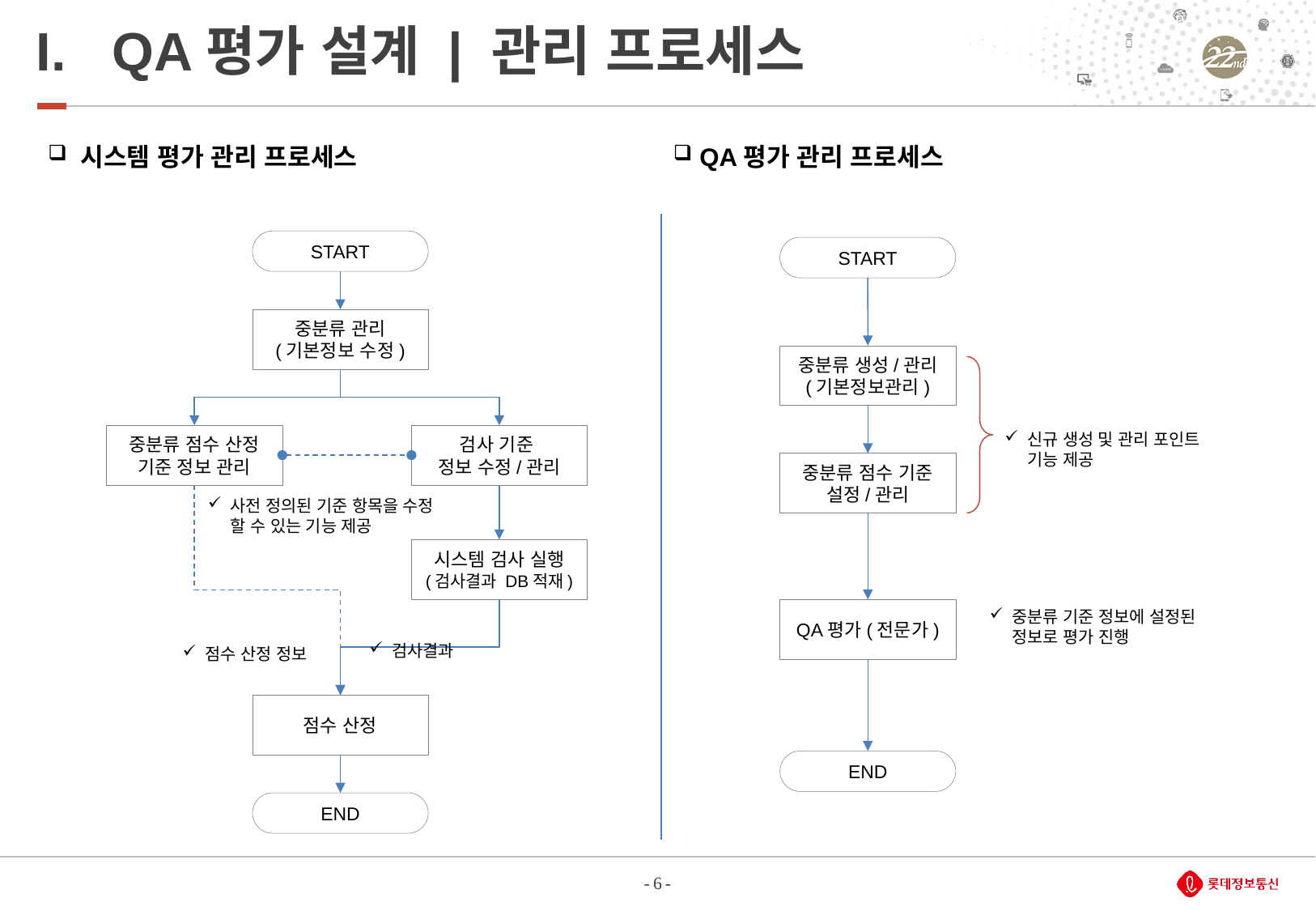

# QA평가 설계 | 관리 프로세스
 시스템 평가 관리 프로세스
 QA평가 관리 프로세스
START
START
중분류 관리
(기본정보 수정)
중분류 생성/관리
(기본정보관리)

신규 생성 및 관리 포인트 기능 제공
검사 기준
정보 수정/관리
중분류 점수 산정 기준 정보 관리
중분류 점수 기준 설정/관리
사전 정의된 기준 항목을 수정 할 수 있는 기능 제공
시스템 검사 실행
(검사결과 DB적재)
QA평가(전문가)
중분류 기준 정보에 설정된 정보로 평가 진행
검사결과
점수 산정 정보
점수 산정
END
END
- 6 -